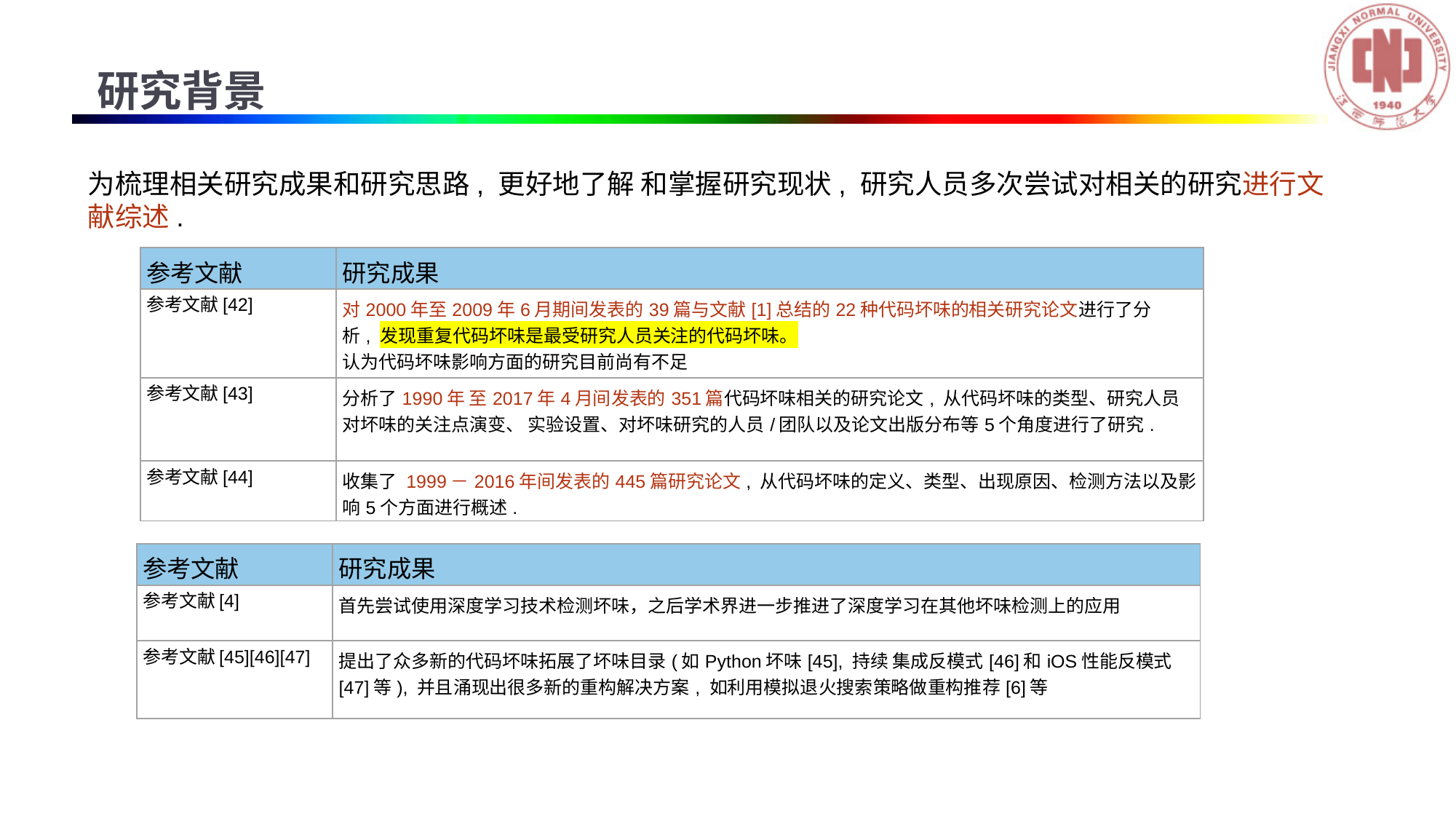

研究背景
为梳理相关研究成果和研究思路, 更好地了解 和掌握研究现状, 研究人员多次尝试对相关的研究进行文献综述.
| 参考文献 | 研究成果 |
| --- | --- |
| 参考文献[42] | 对2000年至2009年6月期间发表的39篇与文献[1]总结的22种代码坏味的相关研究论文进行了分析, 发现重复代码坏味是最受研究人员关注的代码坏味。 认为代码坏味影响方面的研究目前尚有不足 |
| 参考文献[43] | 分析了1990年 至2017年4月间发表的351篇代码坏味相关的研究论文, 从代码坏味的类型、研究人员对坏味的关注点演变、 实验设置、对坏味研究的人员/团队以及论文出版分布等5个角度进行了研究. |
| 参考文献[44] | 收集了 1999－2016年间发表的445篇研究论文, 从代码坏味的定义、类型、出现原因、检测方法以及影响5个方面进行概述. |
| 参考文献 | 研究成果 |
| --- | --- |
| 参考文献[4] | 首先尝试使用深度学习技术检测坏味，之后学术界进一步推进了深度学习在其他坏味检测上的应用 |
| 参考文献[45][46][47] | 提出了众多新的代码坏味拓展了坏味目录(如Python坏味[45], 持续 集成反模式[46]和iOS性能反模式[47]等), 并且涌现出很多新的重构解决方案, 如利用模拟退火搜索策略做重构推荐[6]等 |
4